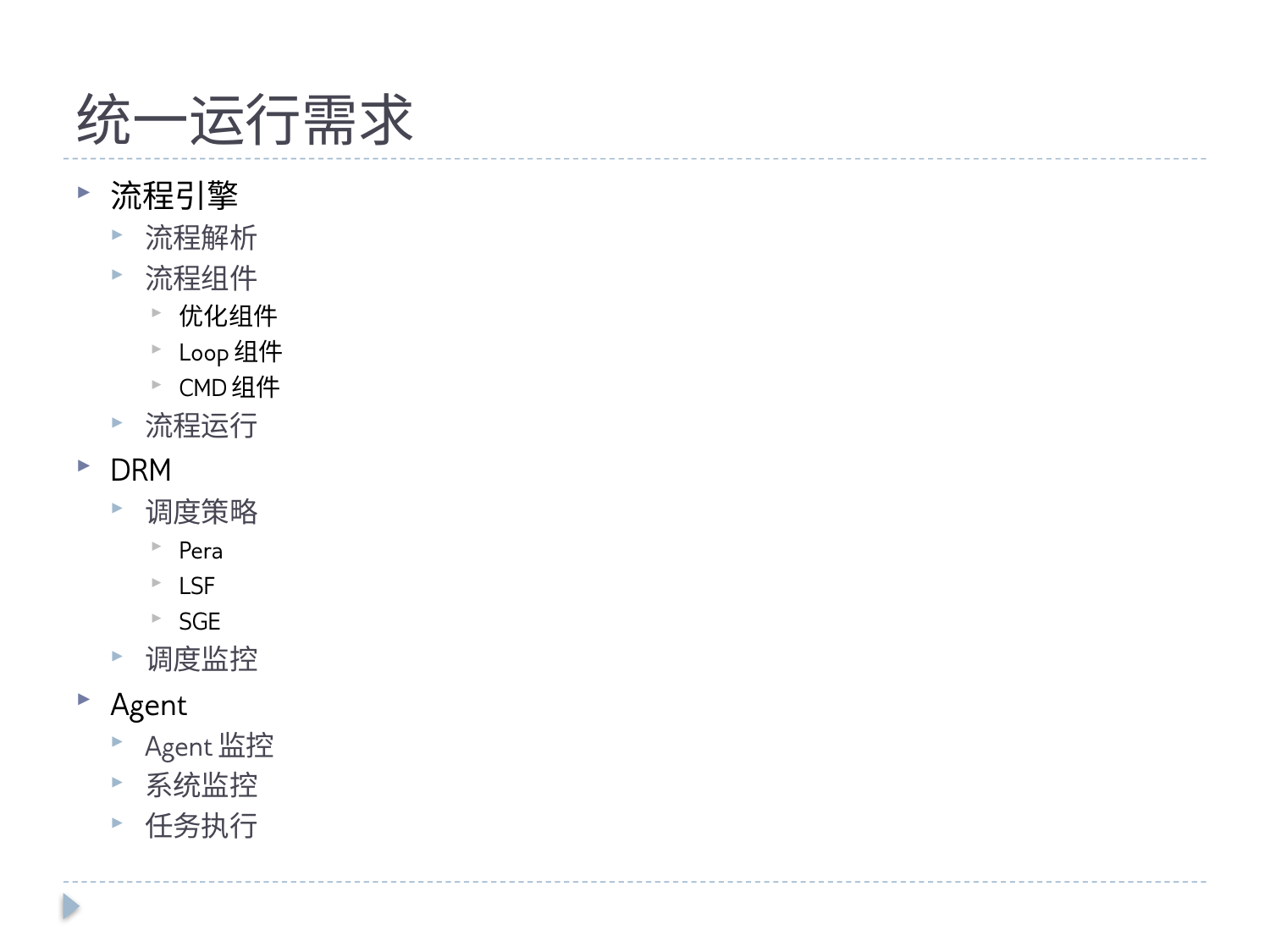

# 统一运行需求
流程引擎
流程解析
流程组件
优化组件
Loop组件
CMD组件
流程运行
DRM
调度策略
Pera
LSF
SGE
调度监控
Agent
Agent监控
系统监控
任务执行